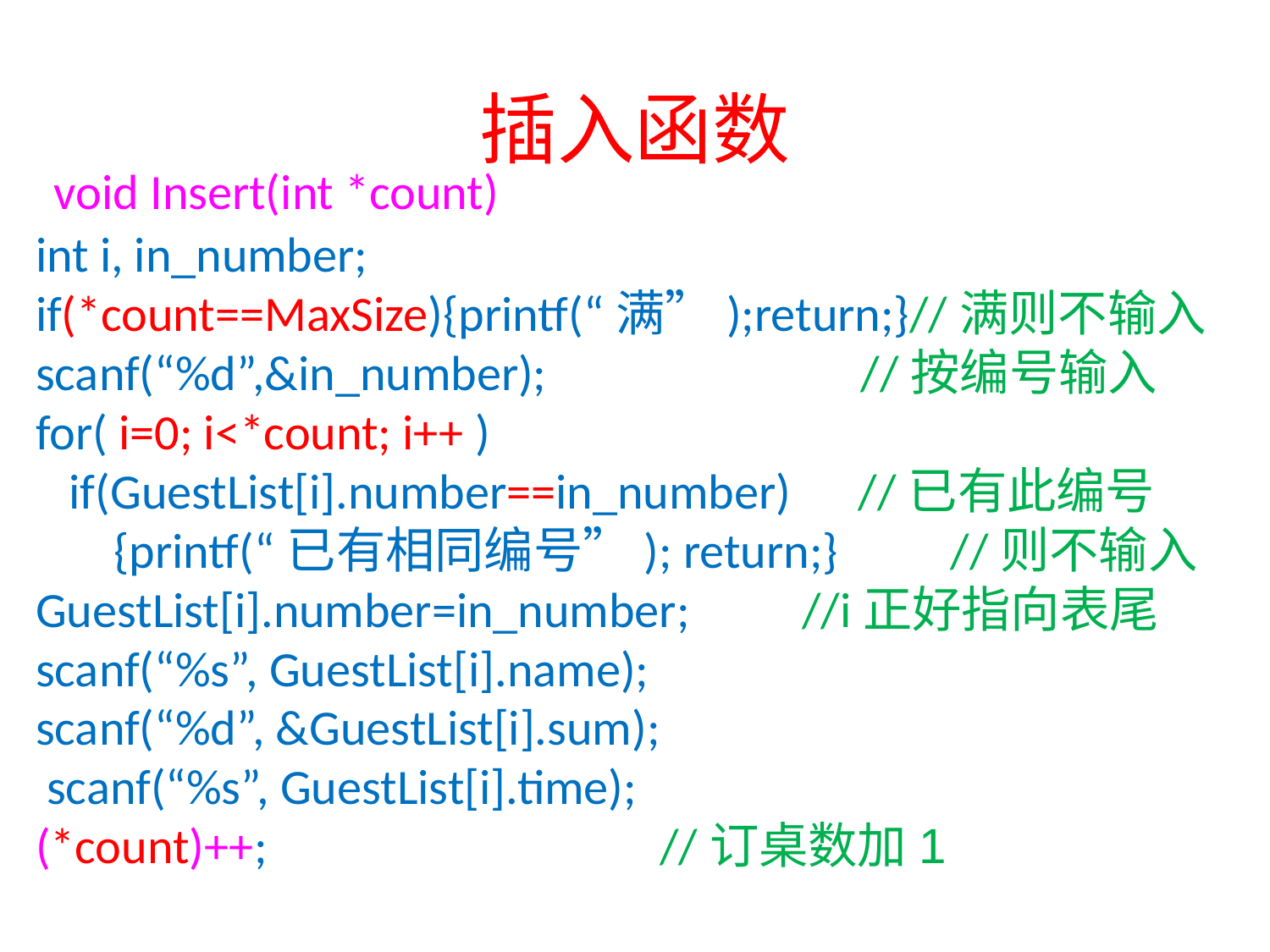

# 插入函数
void Insert(int *count)
int i, in_number;
if(*count==MaxSize){printf(“满”);return;}//满则不输入
scanf(“%d”,&in_number);                            //按编号输入
for( i=0; i<*count; i++ )
   if(GuestList[i].number==in_number)      //已有此编号
       {printf(“已有相同编号”); return;}          //则不输入
GuestList[i].number=in_number;          //i正好指向表尾
scanf(“%s”, GuestList[i].name);
scanf(“%d”, &GuestList[i].sum);
 scanf(“%s”, GuestList[i].time);
(*count)++;                                   //订桌数加1
6